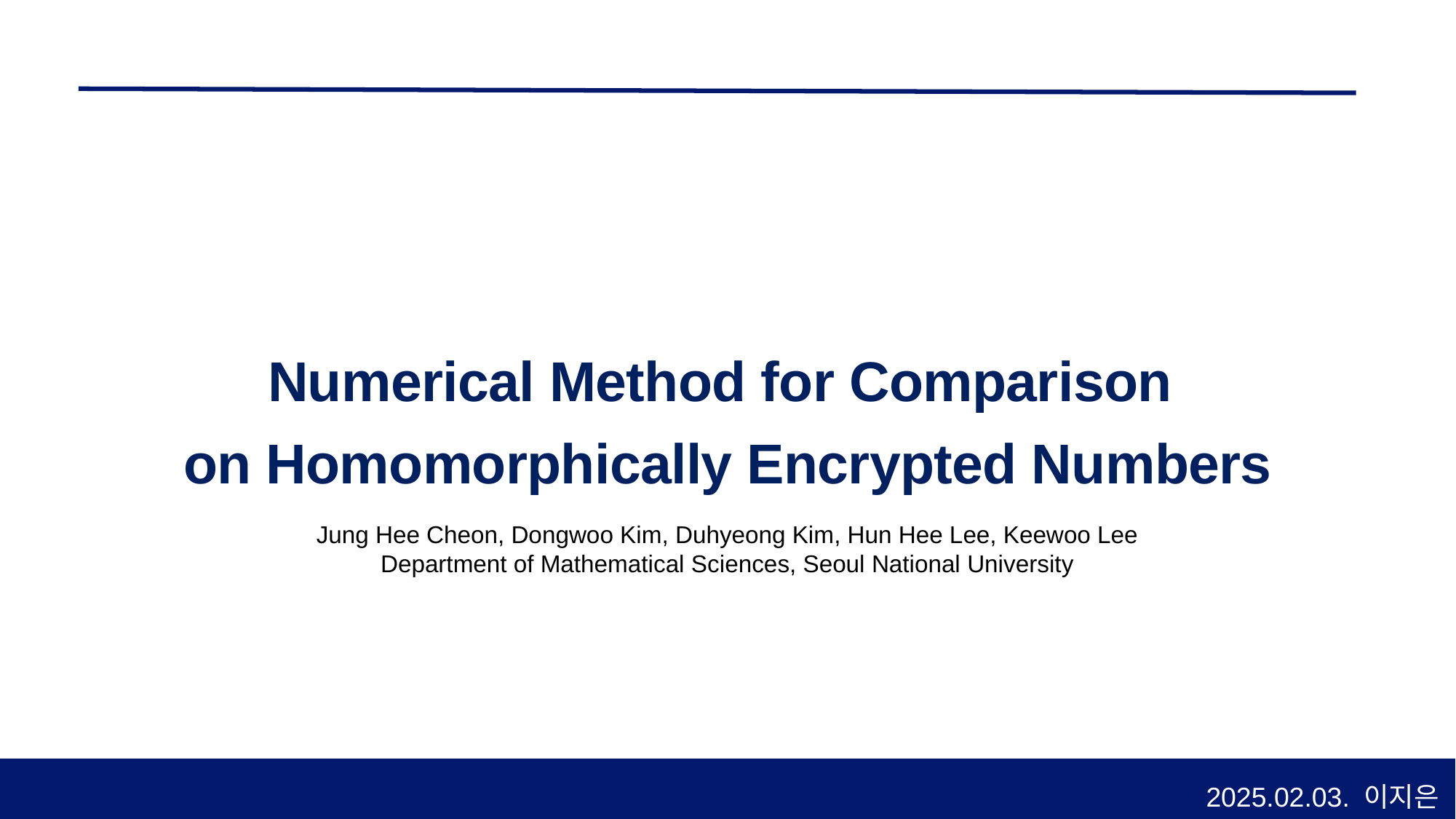

Numerical Method for Comparison
on Homomorphically Encrypted Numbers
Jung Hee Cheon, Dongwoo Kim, Duhyeong Kim, Hun Hee Lee, Keewoo Lee
Department of Mathematical Sciences, Seoul National University

2025.02.03. 이지은